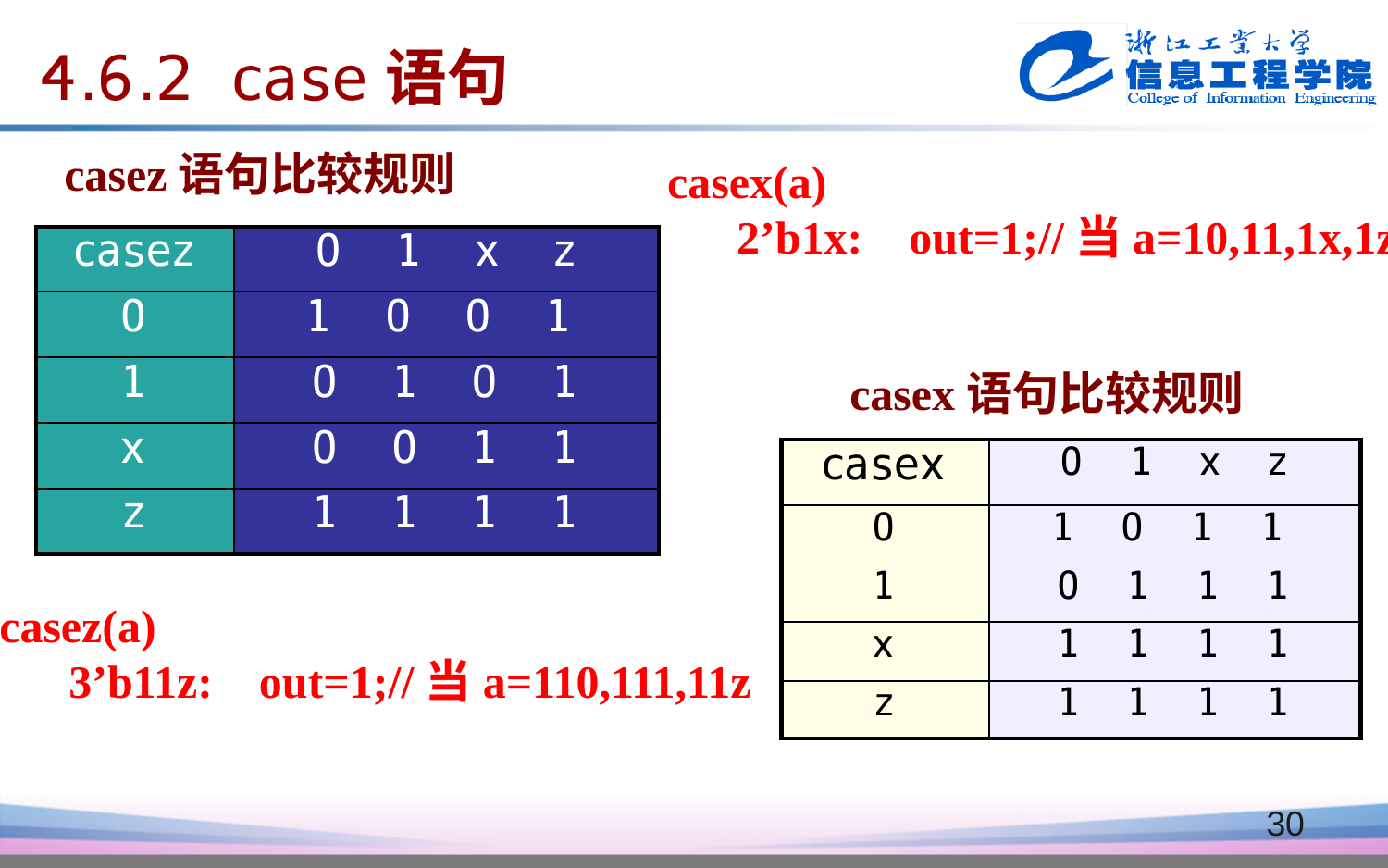

4.6.2  case语句
casez语句比较规则
casex(a)
      2’b1x:    out=1;//当a=10,11,1x,1z
| casez | 0 1 x z |
| --- | --- |
| 0 | 1 0 0 1 |
| 1 | 0 1 0 1 |
| x | 0 0 1 1 |
| z | 1 1 1 1 |
casex语句比较规则
| casex | 0 1 x z |
| --- | --- |
| 0 | 1 0 1 1 |
| 1 | 0 1 1 1 |
| x | 1 1 1 1 |
| z | 1 1 1 1 |
casez(a)
      3’b11z:    out=1;//当a=110,111,11z
30